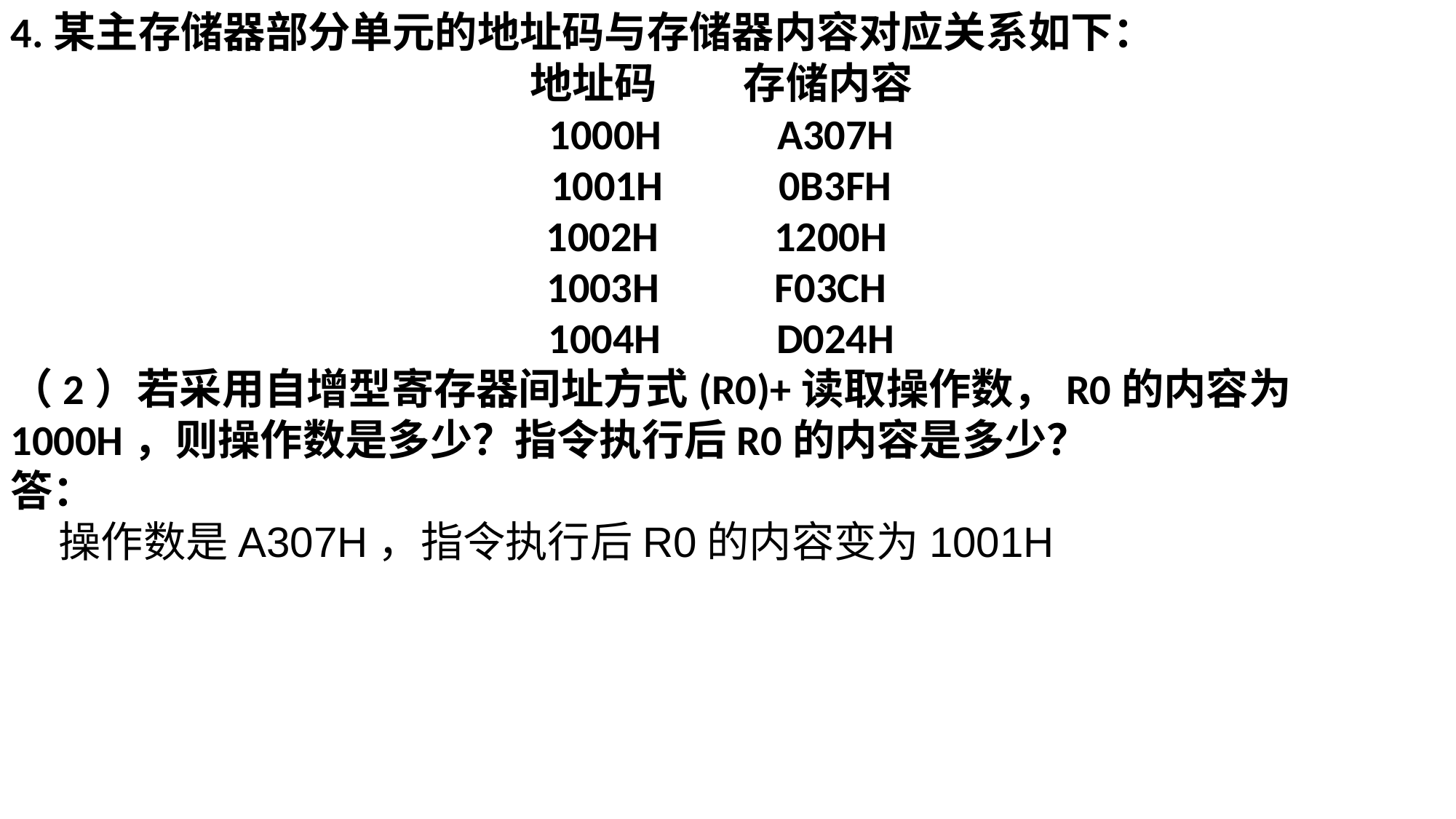

4.某主存储器部分单元的地址码与存储器内容对应关系如下：
地址码         存储内容
1000H            A307H
1001H            0B3FH
1002H            1200H
1003H            F03CH
1004H            D024H
（2）若采用自增型寄存器间址方式(R0)+读取操作数，R0的内容为1000H，则操作数是多少？指令执行后R0的内容是多少？
答：
    操作数是A307H，指令执行后R0的内容变为1001H